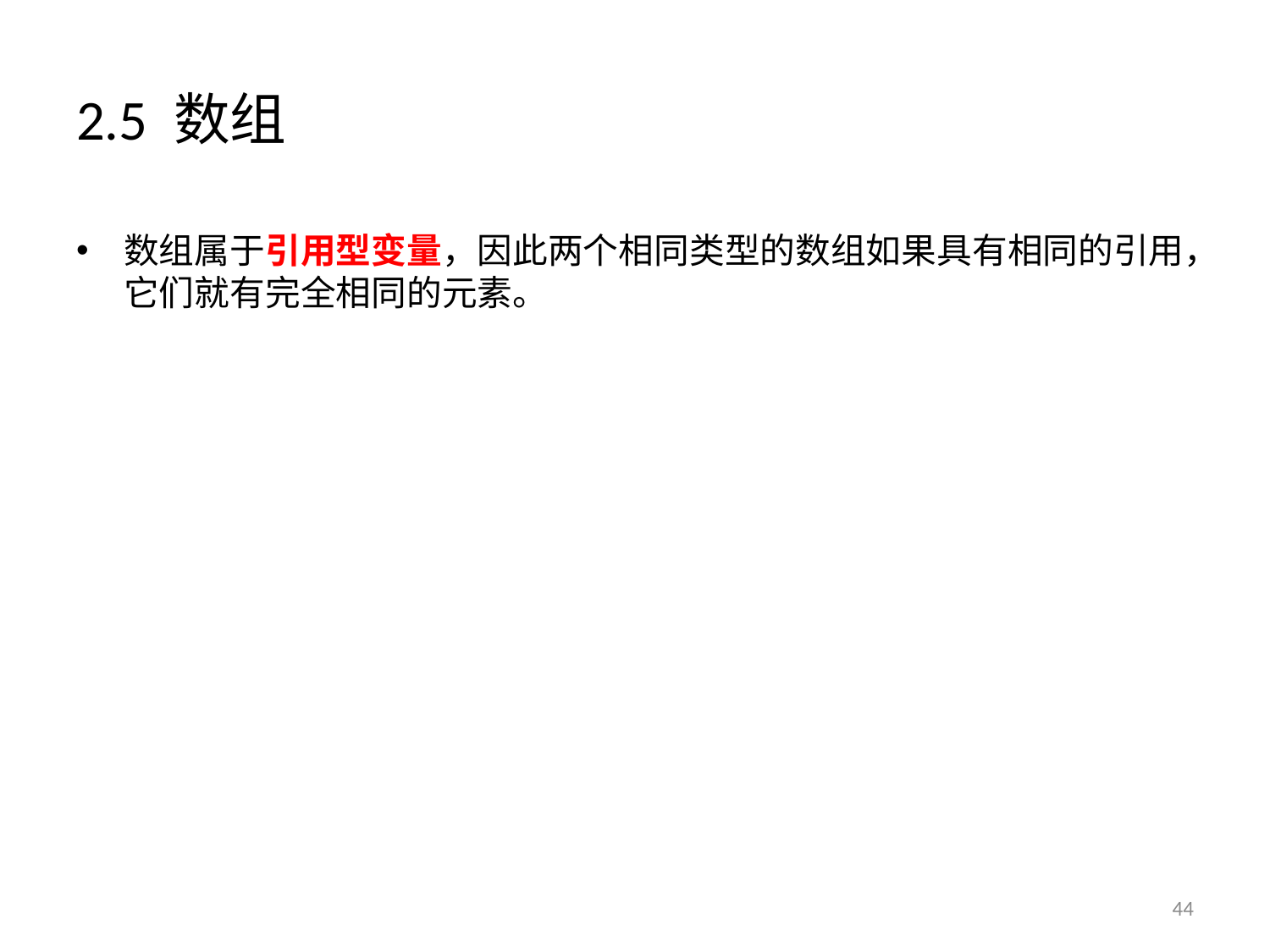

# 2.5 数组
数组属于引用型变量，因此两个相同类型的数组如果具有相同的引用，它们就有完全相同的元素。
44